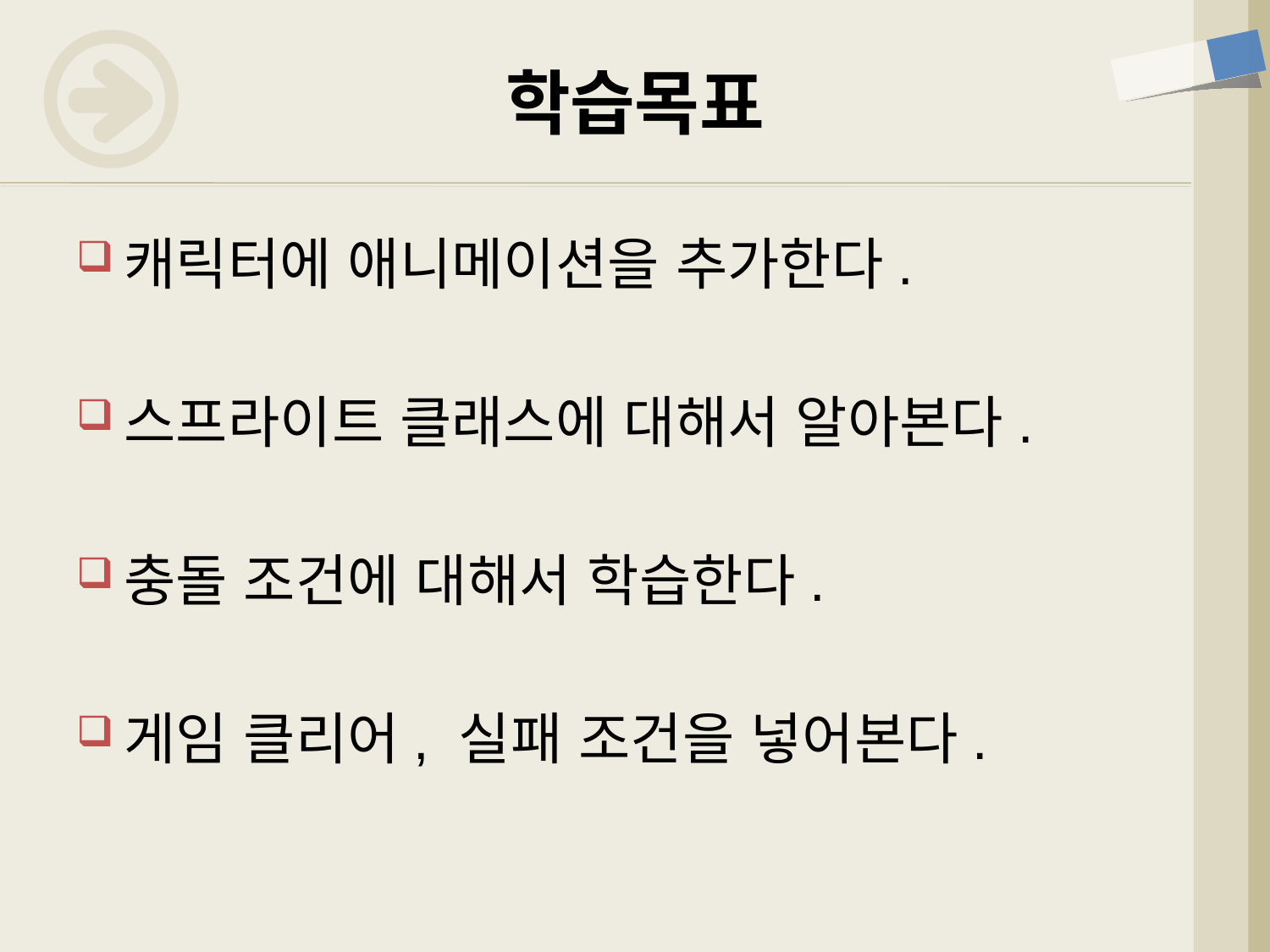

# 학습목표
캐릭터에 애니메이션을 추가한다.

스프라이트 클래스에 대해서 알아본다.

충돌 조건에 대해서 학습한다.

게임 클리어, 실패 조건을 넣어본다.